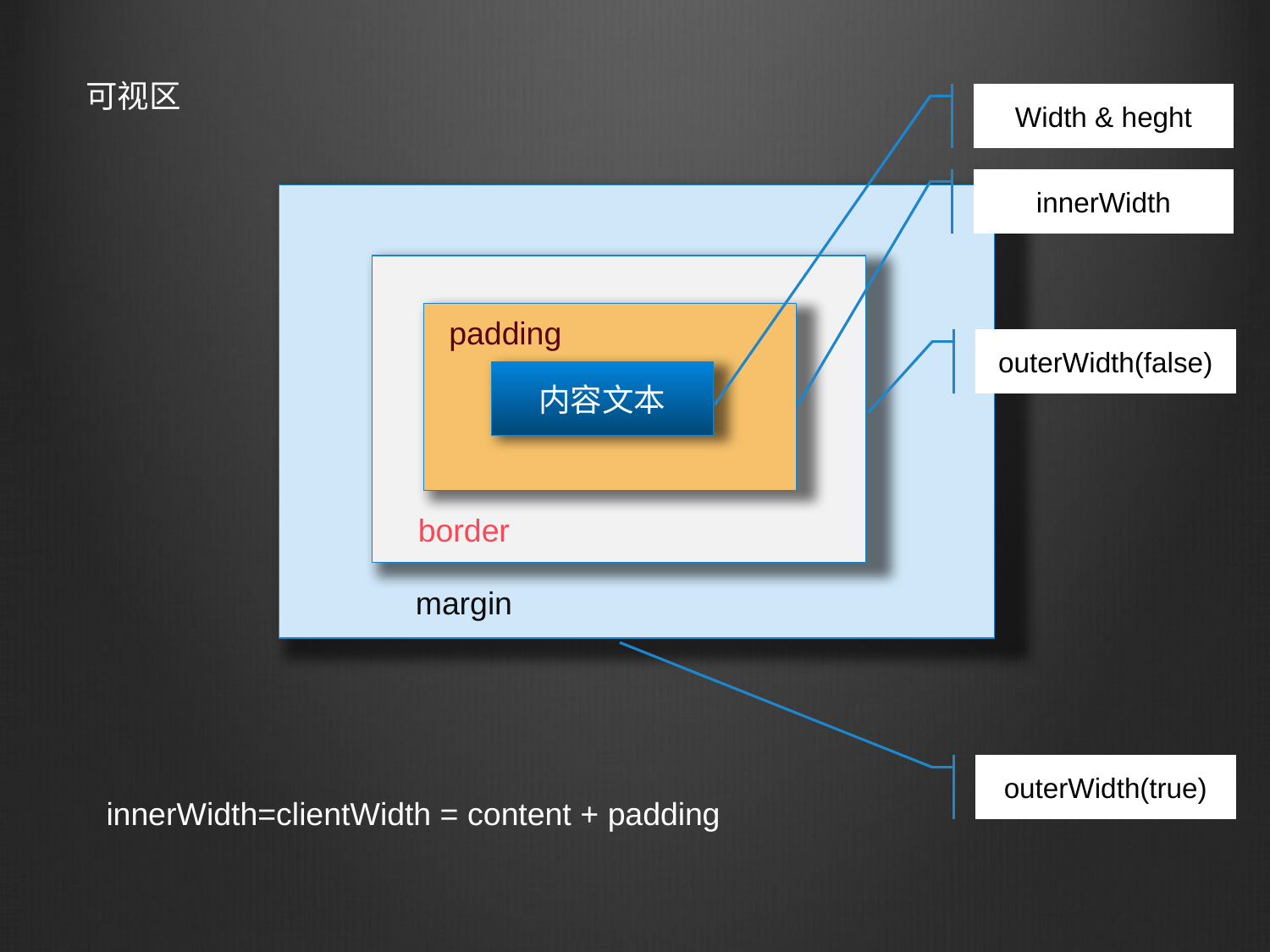

可视区
Width & heght
innerWidth

margin

border

padding
outerWidth(false)
内容文本
outerWidth(true)
innerWidth=clientWidth = content + padding